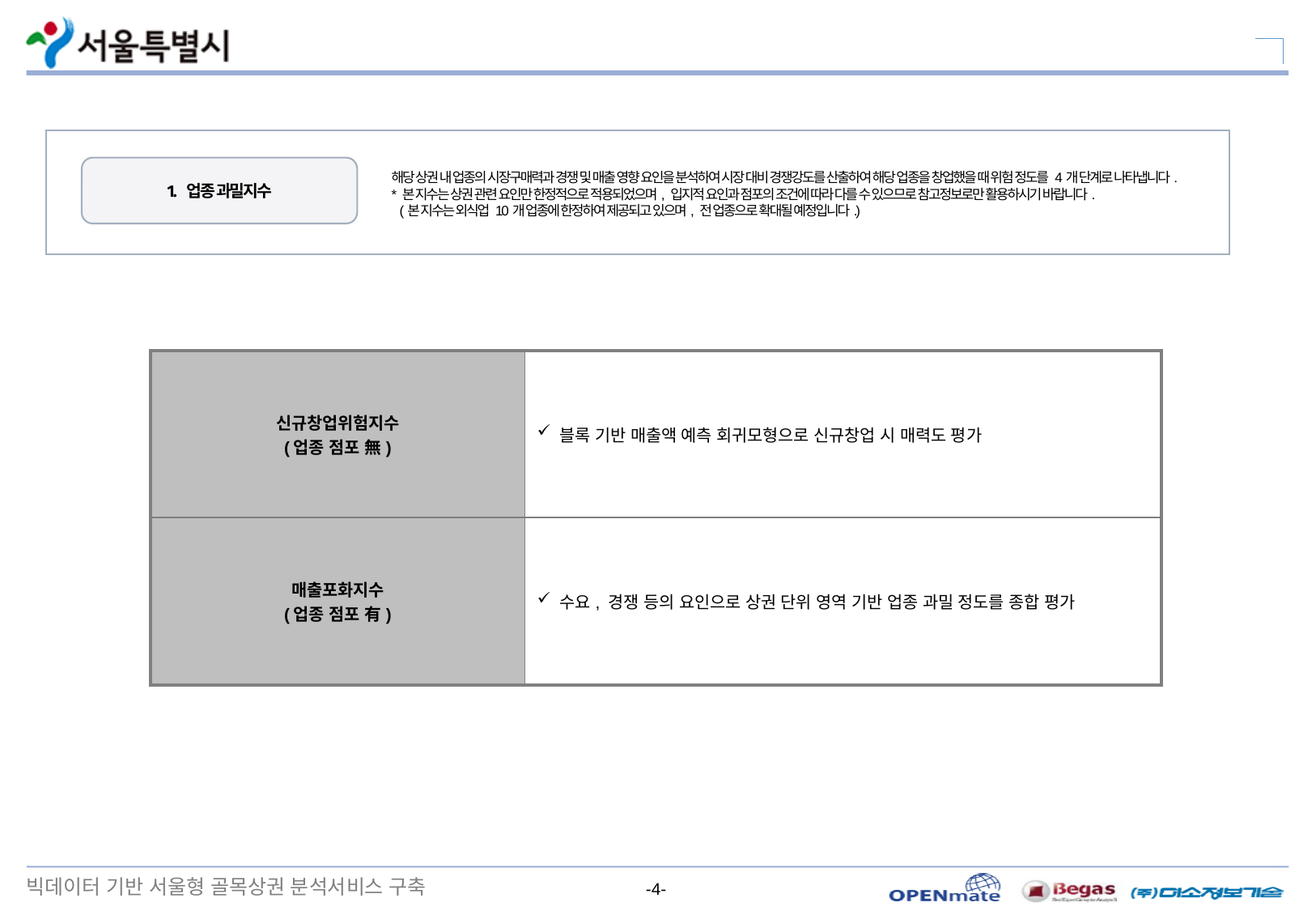

해당 상권 내 업종의 시장구매력과 경쟁 및 매출 영향 요인을 분석하여 시장 대비 경쟁강도를 산출하여 해당 업종을 창업했을 때 위험 정도를 4개 단계로 나타냅니다.
* 본 지수는 상권 관련 요인만 한정적으로 적용되었으며, 입지적 요인과 점포의 조건에 따라 다를 수 있으므로 참고정보로만 활용하시기 바랍니다.
   (본 지수는 외식업 10개 업종에 한정하여 제공되고 있으며, 전 업종으로 확대될 예정입니다.)

1.  업종 과밀지수
| 신규창업위험지수 (업종 점포 無) | 블록 기반 매출액 예측 회귀모형으로 신규창업 시 매력도 평가 |
| --- | --- |
| 매출포화지수 (업종 점포 有) | 수요, 경쟁 등의 요인으로 상권 단위 영역 기반 업종 과밀 정도를 종합 평가 |